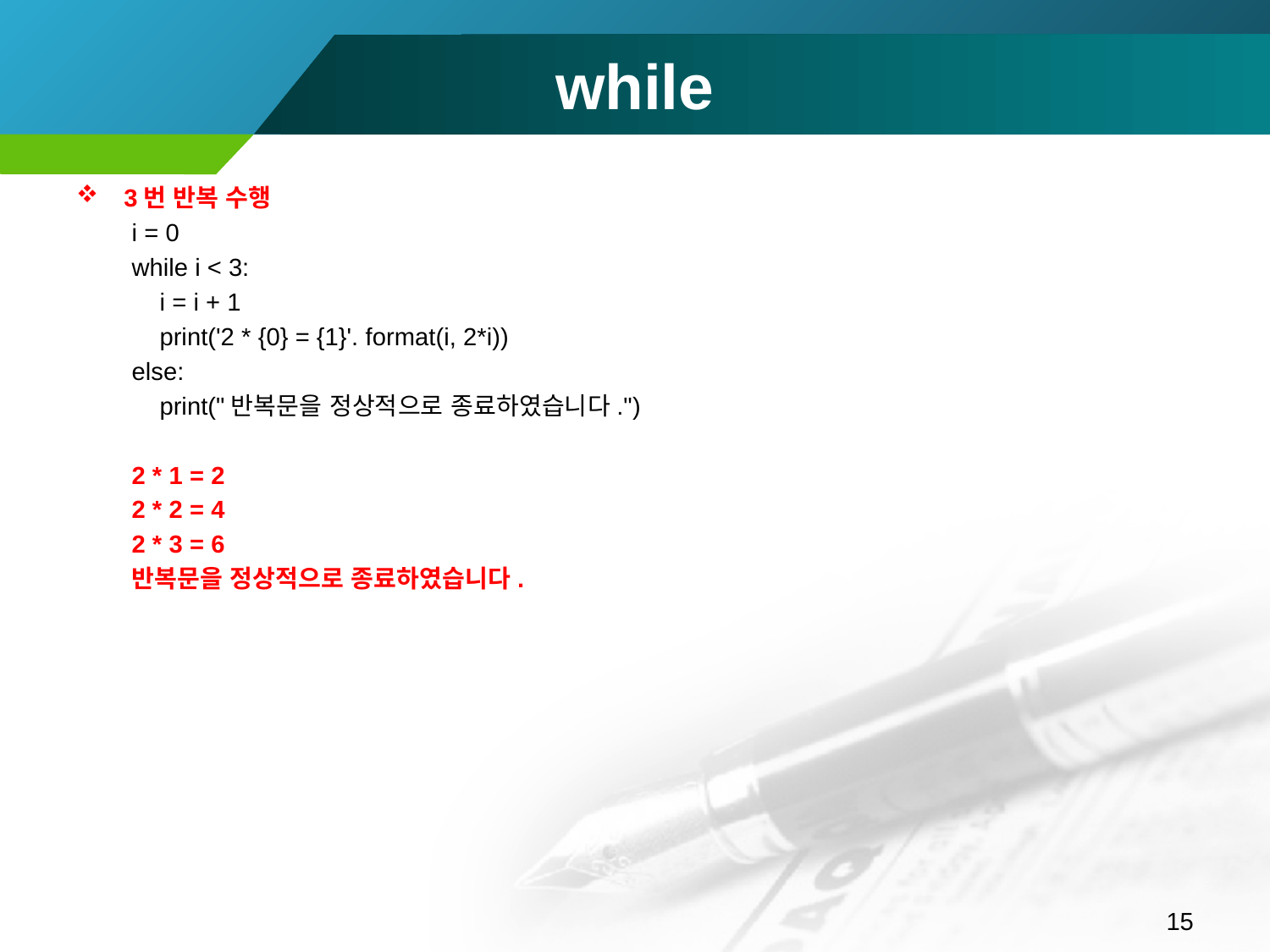

# while
3번 반복 수행
i = 0
while i < 3:
    i = i + 1
    print('2 * {0} = {1}'. format(i, 2*i))
else:
    print("반복문을 정상적으로 종료하였습니다.")

2 * 1 = 2
2 * 2 = 4
2 * 3 = 6
반복문을 정상적으로 종료하였습니다.
15